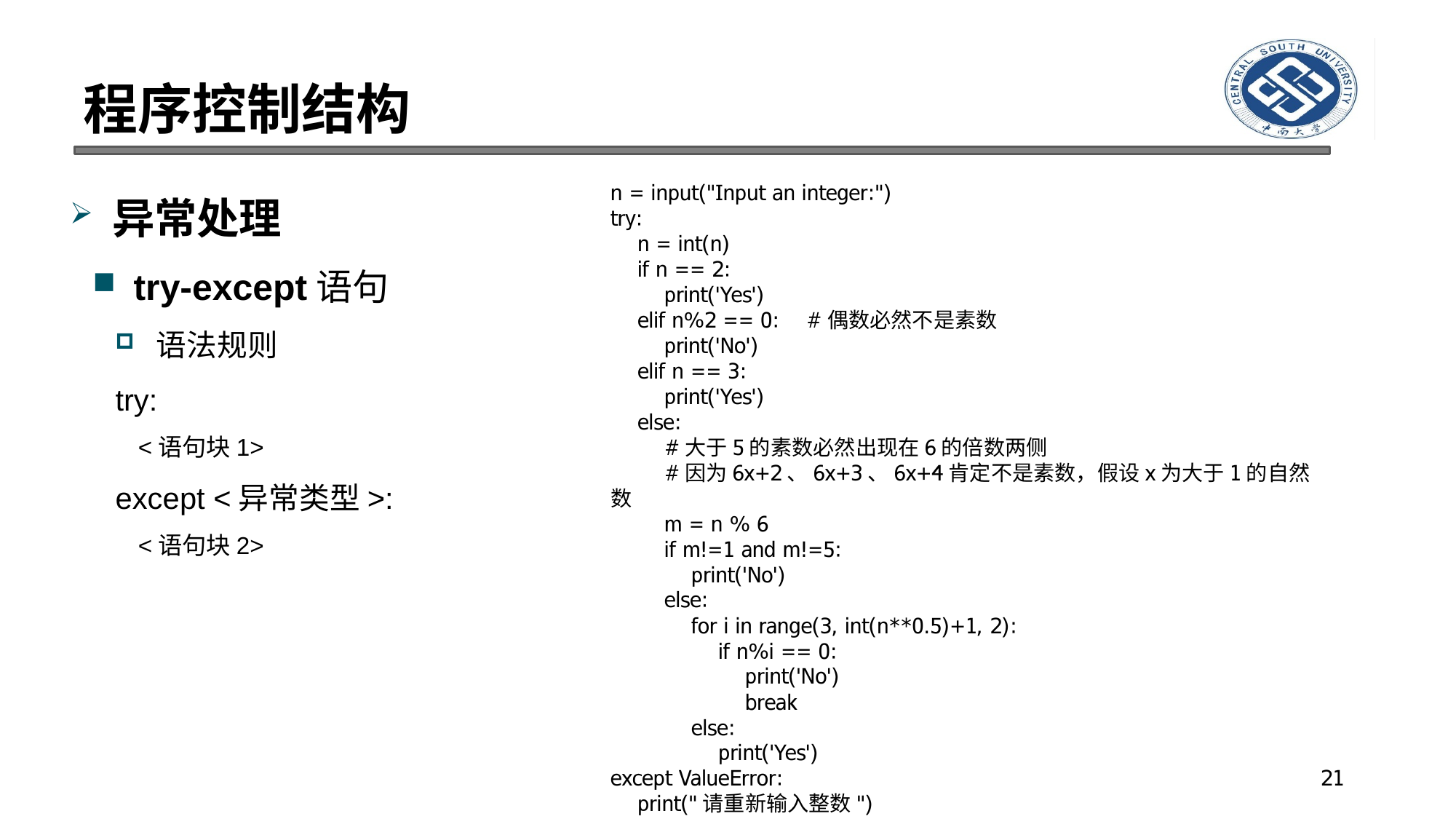

# 程序控制结构
异常处理
try-except语句
语法规则
try:
<语句块1>
except <异常类型>:
<语句块2>

n = input("Input an integer:")
try:
    n = int(n)
    if n == 2:
        print('Yes')
    elif n%2 == 0:    #偶数必然不是素数
        print('No')
    elif n == 3:
        print('Yes')
    else:
        #大于5的素数必然出现在6的倍数两侧
        #因为6x+2、6x+3、6x+4肯定不是素数，假设x为大于1的自然数
        m = n % 6
        if m!=1 and m!=5:
            print('No')
        else:
            for i in range(3, int(n**0.5)+1, 2):
                if n%i == 0:
                    print('No')
                    break
            else:
                print('Yes')
except ValueError:
    print("请重新输入整数")
21